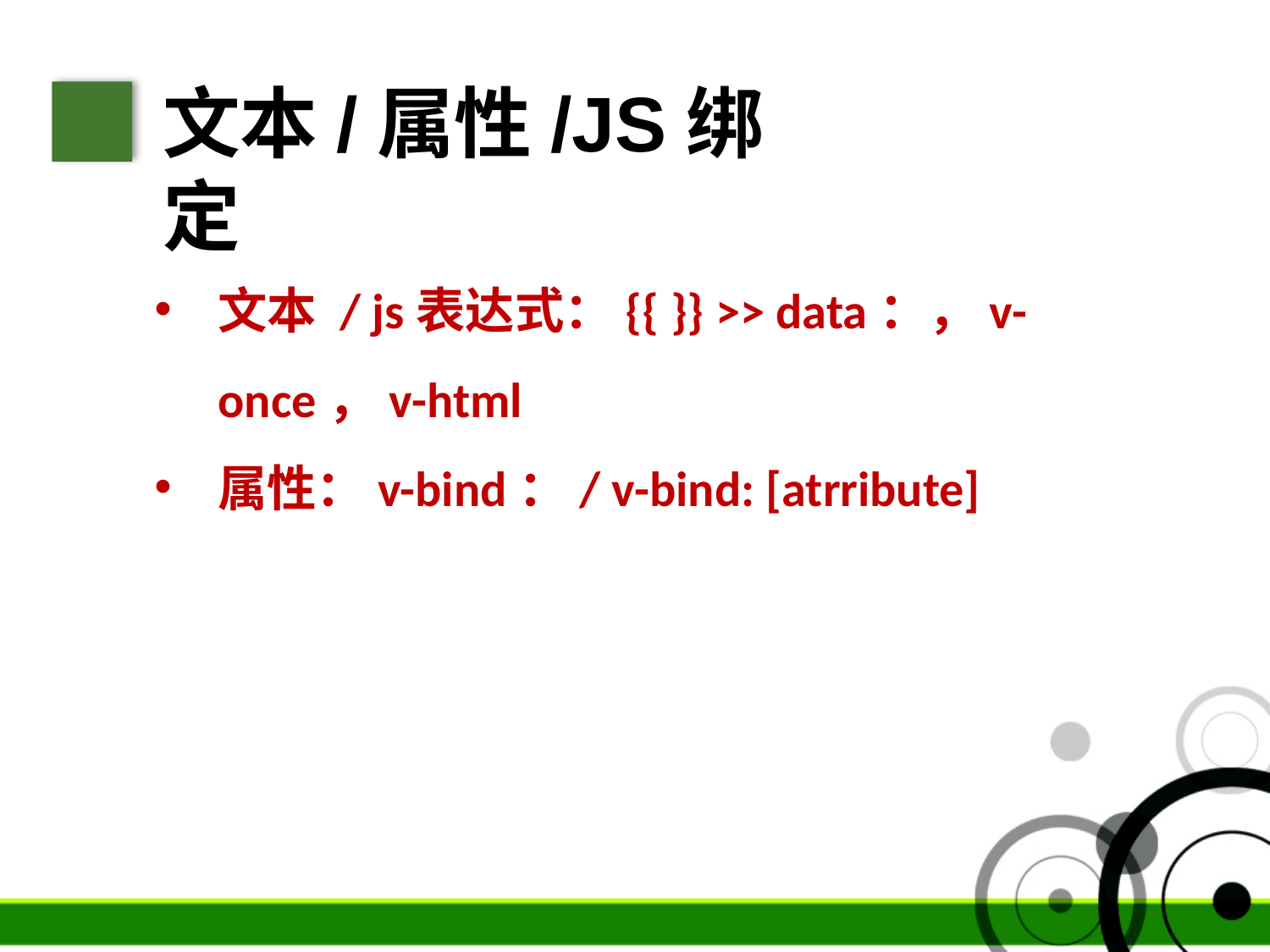

文本/属性/JS绑定

文本 / js表达式：{{ }} >> data：，v-once，v-html
属性：v-bind：/ v-bind: [atrribute]